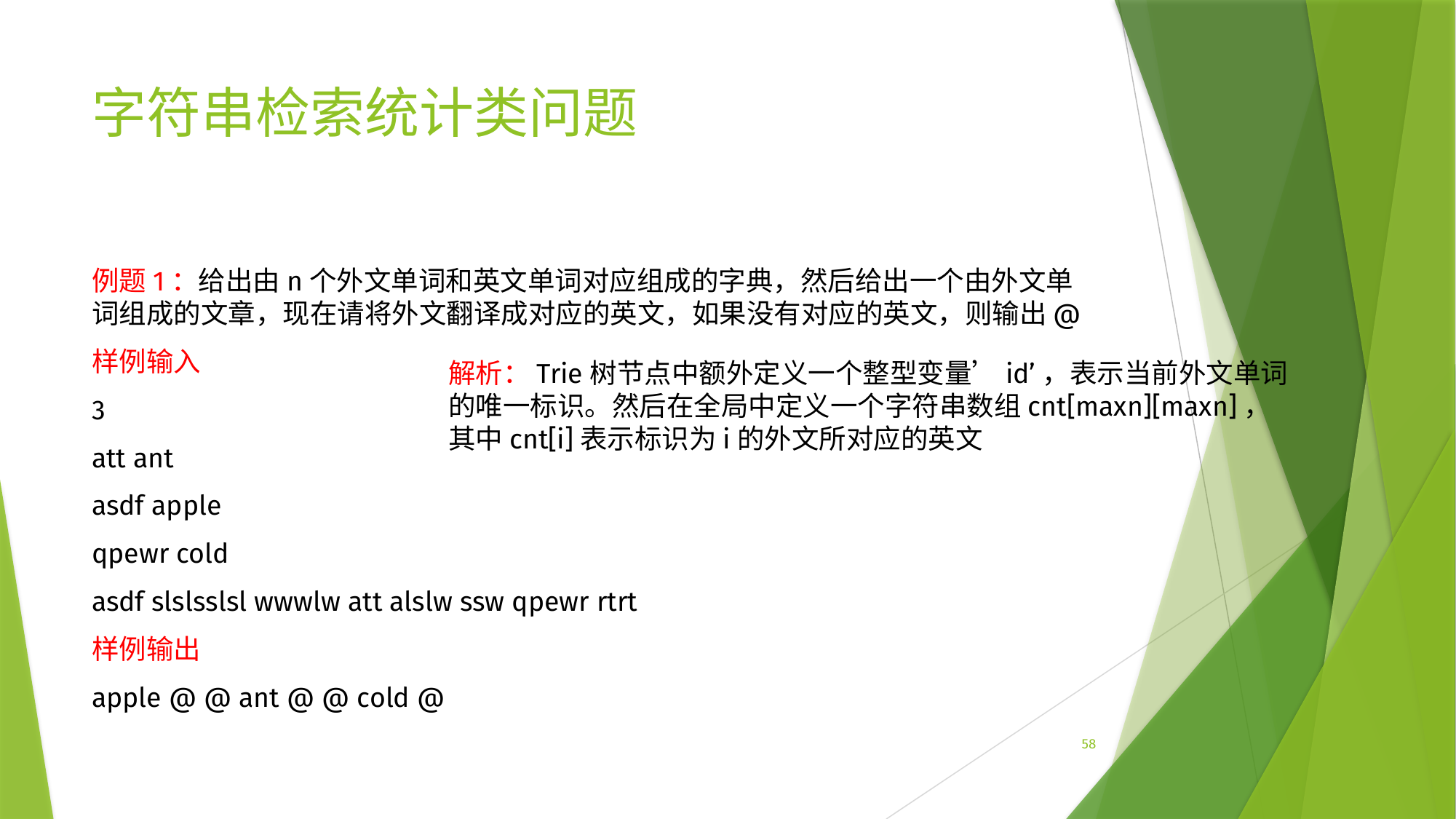

# 字符串检索统计类问题
例题1：给出由n个外文单词和英文单词对应组成的字典，然后给出一个由外文单词组成的文章，现在请将外文翻译成对应的英文，如果没有对应的英文，则输出@
样例输入
3
att ant
asdf apple
qpewr cold
asdf slslsslsl wwwlw att alslw ssw qpewr rtrt
样例输出
apple @ @ ant @ @ cold @
解析：Trie树节点中额外定义一个整型变量’id’，表示当前外文单词
的唯一标识。然后在全局中定义一个字符串数组cnt[maxn][maxn]，
其中cnt[i]表示标识为i的外文所对应的英文
58